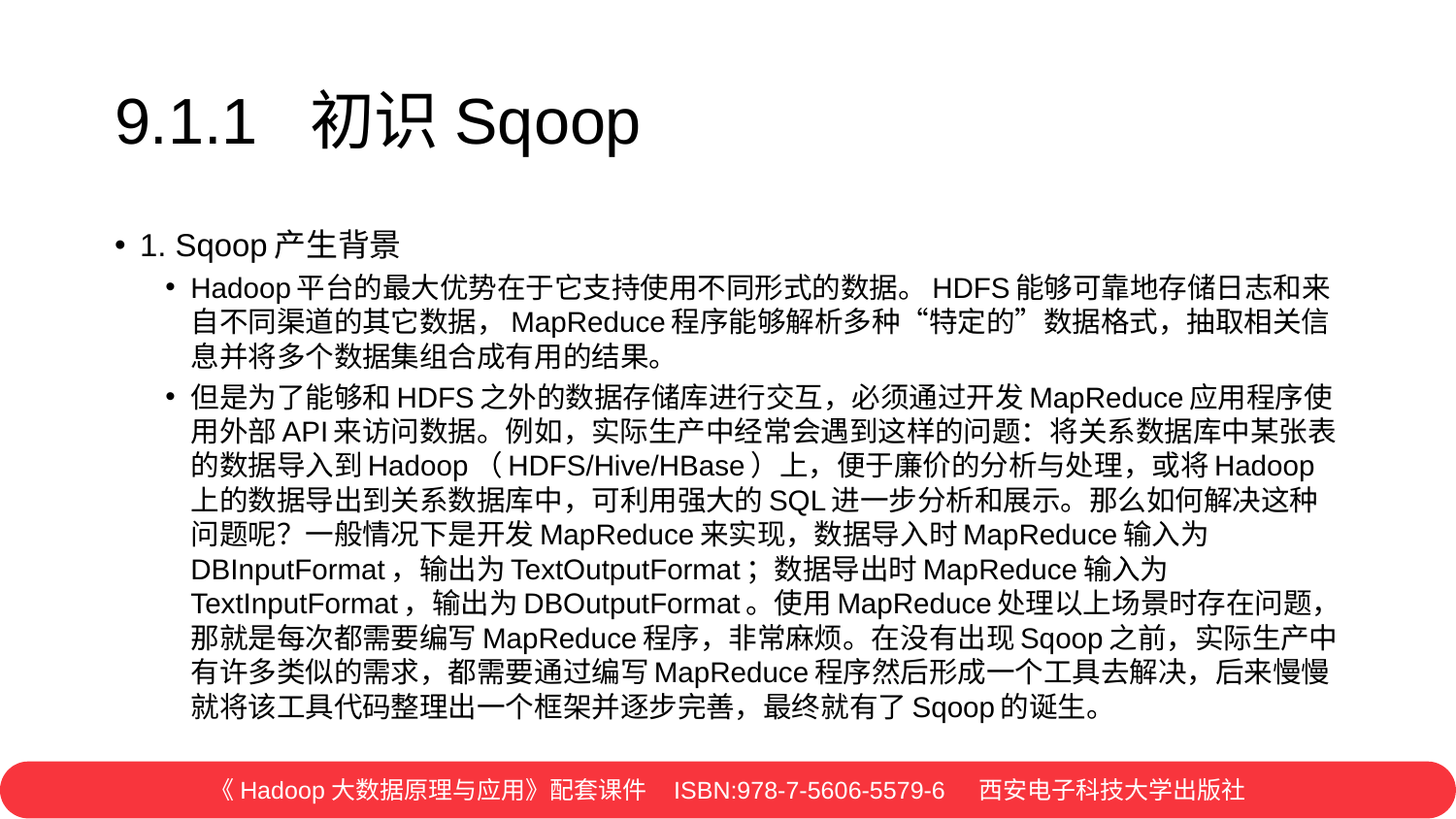

# 9.1.1  初识Sqoop
1. Sqoop产生背景
Hadoop平台的最大优势在于它支持使用不同形式的数据。HDFS能够可靠地存储日志和来自不同渠道的其它数据，MapReduce程序能够解析多种“特定的”数据格式，抽取相关信息并将多个数据集组合成有用的结果。
但是为了能够和HDFS之外的数据存储库进行交互，必须通过开发MapReduce应用程序使用外部API来访问数据。例如，实际生产中经常会遇到这样的问题：将关系数据库中某张表的数据导入到Hadoop（HDFS/Hive/HBase）上，便于廉价的分析与处理，或将Hadoop上的数据导出到关系数据库中，可利用强大的SQL进一步分析和展示。那么如何解决这种问题呢？一般情况下是开发MapReduce来实现，数据导入时MapReduce输入为DBInputFormat，输出为TextOutputFormat；数据导出时MapReduce输入为TextInputFormat，输出为DBOutputFormat。使用MapReduce处理以上场景时存在问题，那就是每次都需要编写MapReduce程序，非常麻烦。在没有出现Sqoop之前，实际生产中有许多类似的需求，都需要通过编写MapReduce程序然后形成一个工具去解决，后来慢慢就将该工具代码整理出一个框架并逐步完善，最终就有了Sqoop的诞生。